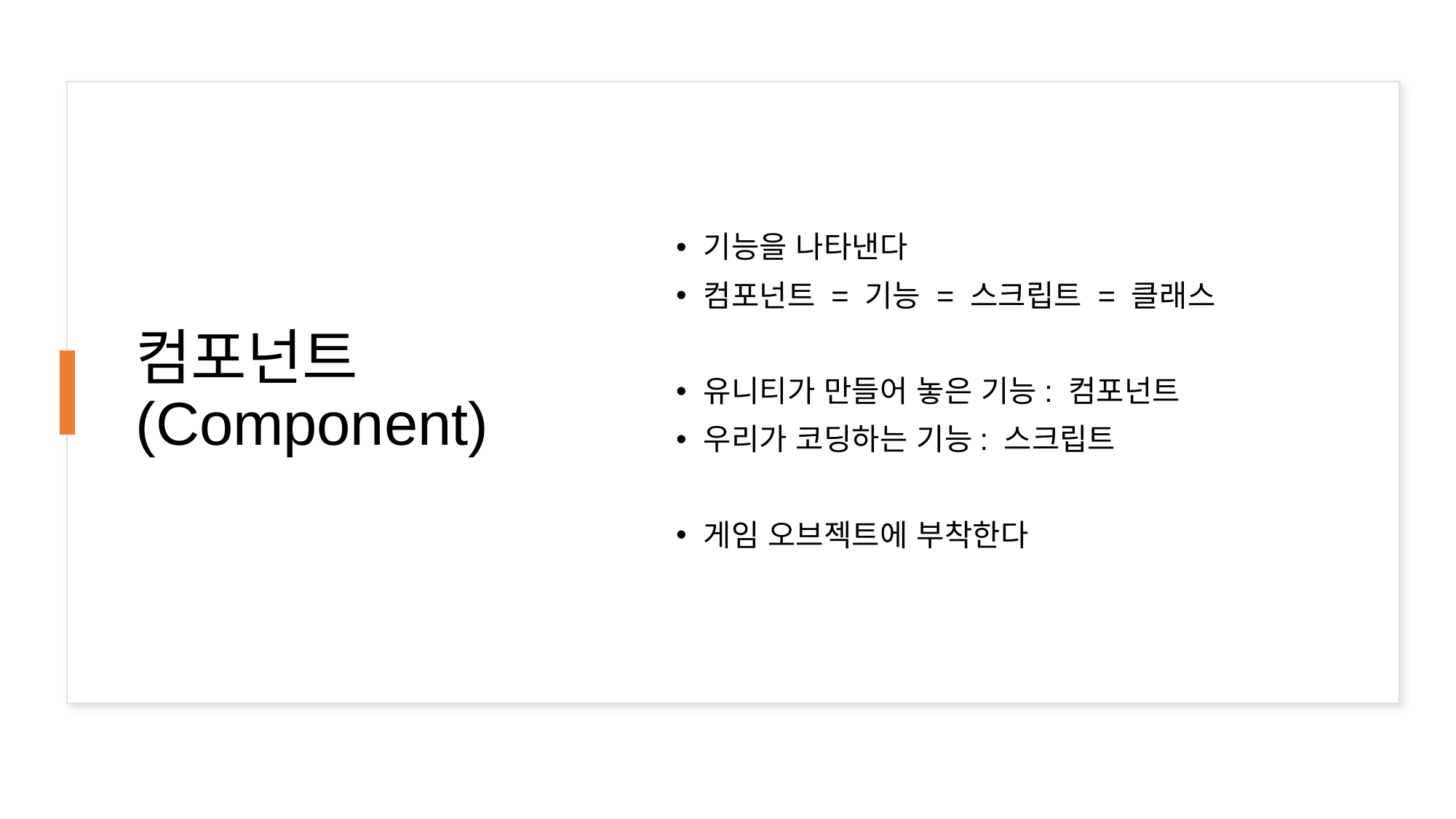

# 컴포넌트(Component)
기능을 나타낸다
컴포넌트 = 기능 = 스크립트 = 클래스

유니티가 만들어 놓은 기능: 컴포넌트
우리가 코딩하는 기능: 스크립트

게임 오브젝트에 부착한다